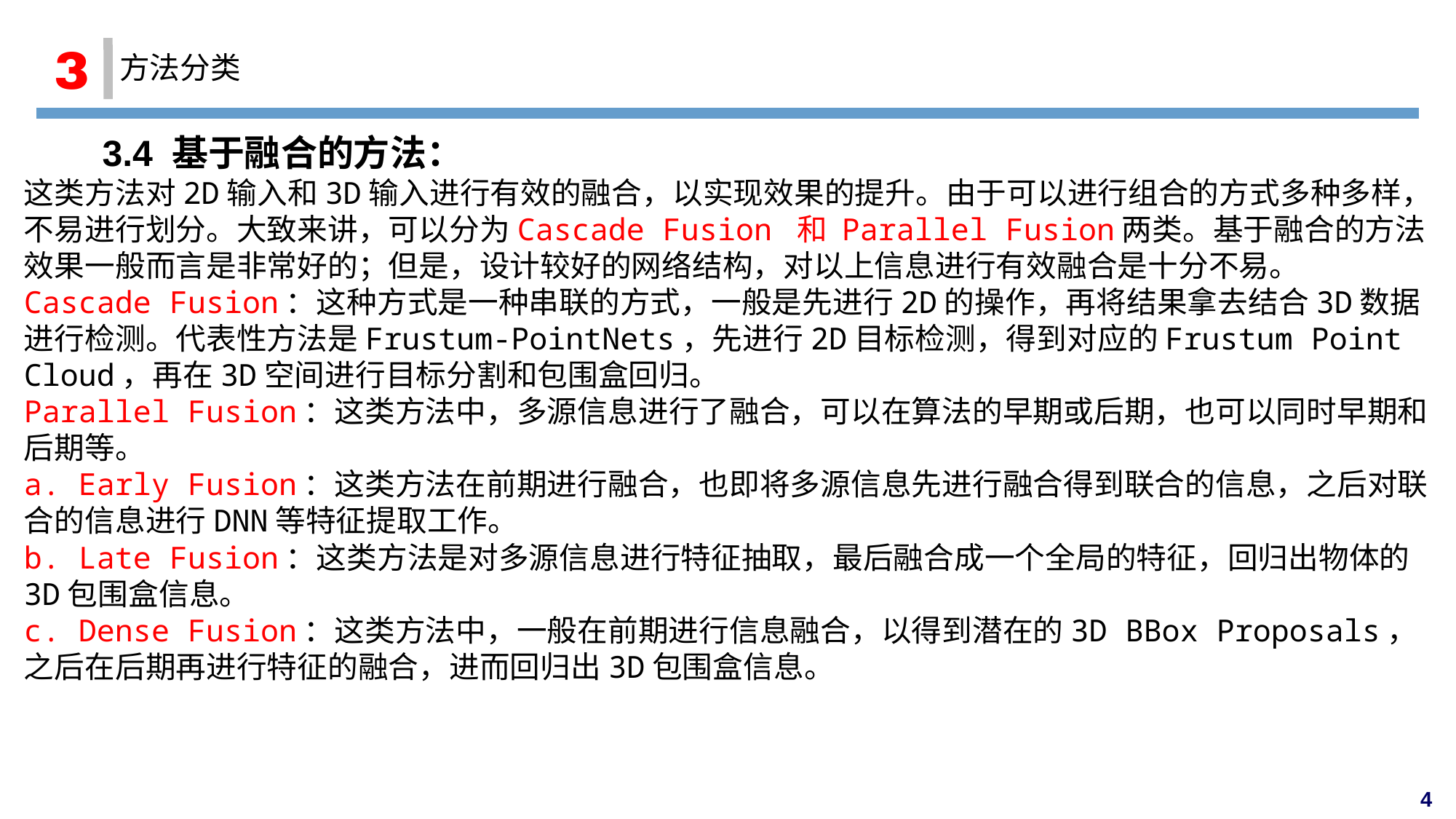

3

方法分类
 3.4 基于融合的方法：
这类方法对2D输入和3D输入进行有效的融合，以实现效果的提升。由于可以进行组合的方式多种多样，不易进行划分。大致来讲，可以分为Cascade Fusion 和 Parallel Fusion两类。基于融合的方法效果一般而言是非常好的；但是，设计较好的网络结构，对以上信息进行有效融合是十分不易。
Cascade Fusion：这种方式是一种串联的方式，一般是先进行2D的操作，再将结果拿去结合3D数据进行检测。代表性方法是Frustum-PointNets，先进行2D目标检测，得到对应的Frustum Point Cloud，再在3D空间进行目标分割和包围盒回归。
Parallel Fusion：这类方法中，多源信息进行了融合，可以在算法的早期或后期，也可以同时早期和后期等。
a. Early Fusion：这类方法在前期进行融合，也即将多源信息先进行融合得到联合的信息，之后对联合的信息进行DNN等特征提取工作。
b. Late Fusion：这类方法是对多源信息进行特征抽取，最后融合成一个全局的特征，回归出物体的3D包围盒信息。
c. Dense Fusion：这类方法中，一般在前期进行信息融合，以得到潜在的3D BBox Proposals，之后在后期再进行特征的融合，进而回归出3D包围盒信息。
4